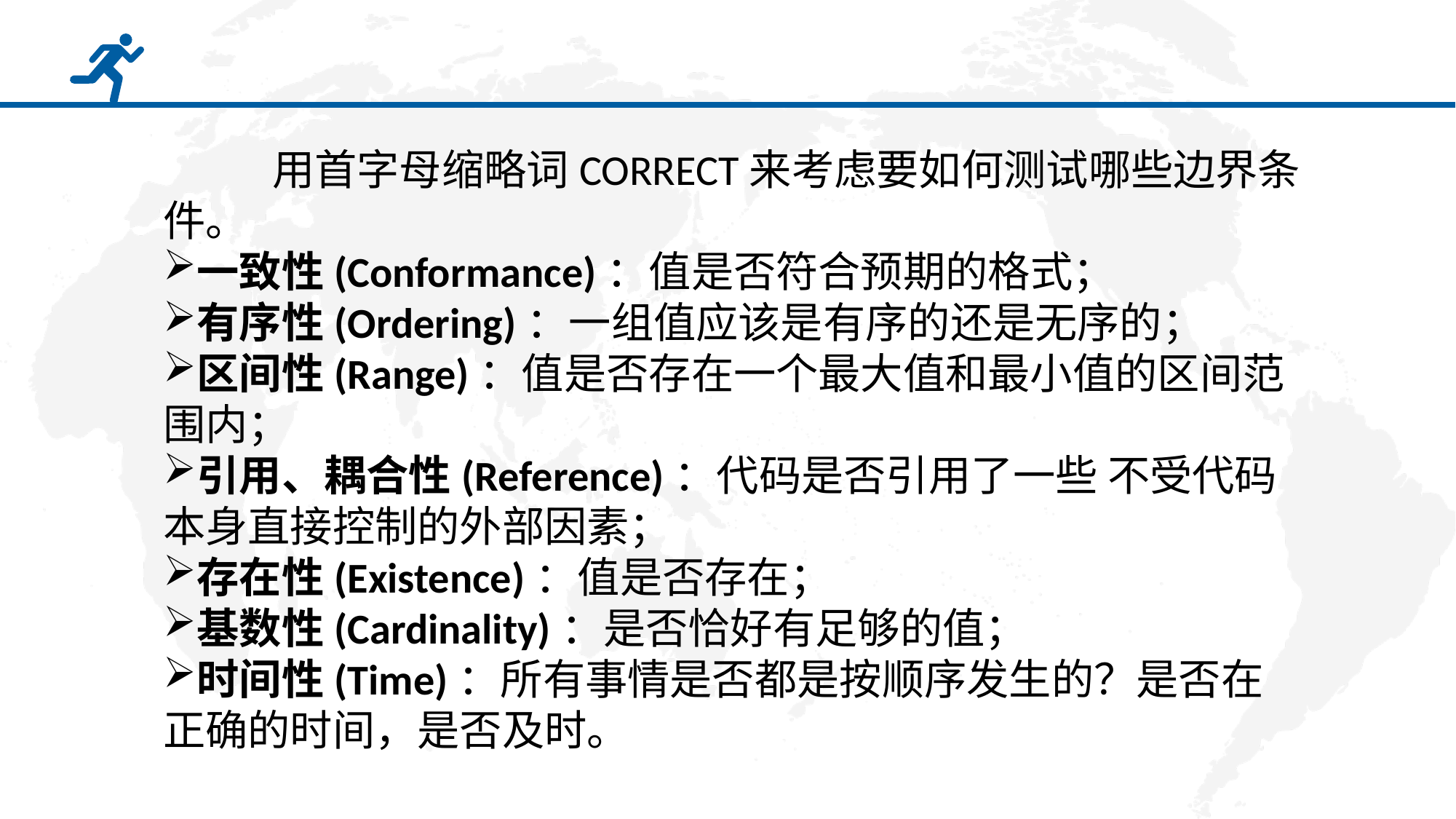

用首字母缩略词CORRECT来考虑要如何测试哪些边界条件。
一致性(Conformance)：值是否符合预期的格式；
有序性(Ordering)：一组值应该是有序的还是无序的；
区间性(Range)：值是否存在一个最大值和最小值的区间范围内；
引用、耦合性(Reference)：代码是否引用了一些 不受代码本身直接控制的外部因素；
存在性(Existence)：值是否存在；
基数性(Cardinality)：是否恰好有足够的值；
时间性(Time)：所有事情是否都是按顺序发生的？是否在正确的时间，是否及时。